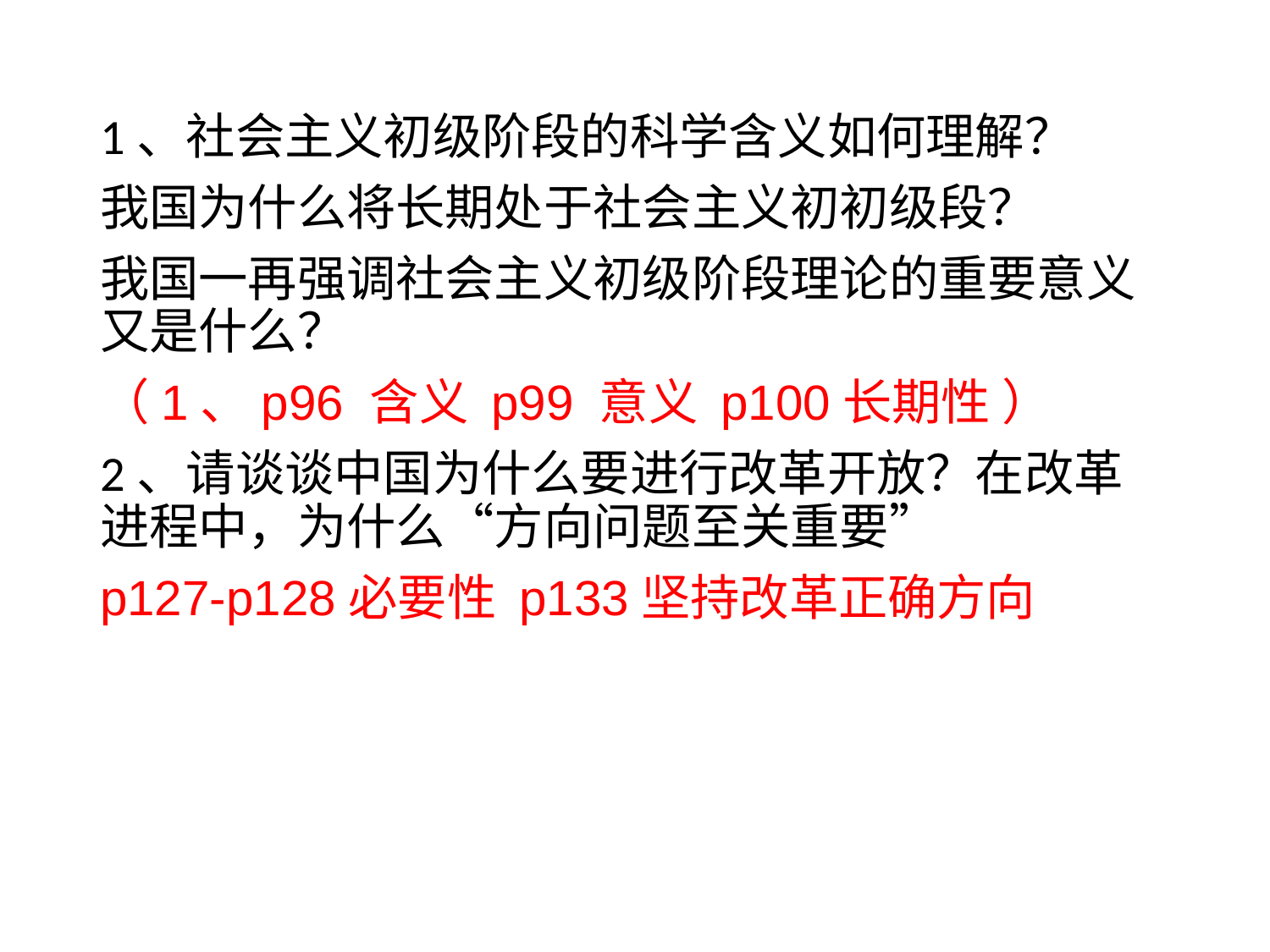

1、社会主义初级阶段的科学含义如何理解？
我国为什么将长期处于社会主义初初级段？
我国一再强调社会主义初级阶段理论的重要意义又是什么？
（1、p96 含义 p99 意义 p100长期性 ）
2、请谈谈中国为什么要进行改革开放？在改革进程中，为什么“方向问题至关重要”
p127-p128必要性 p133坚持改革正确方向